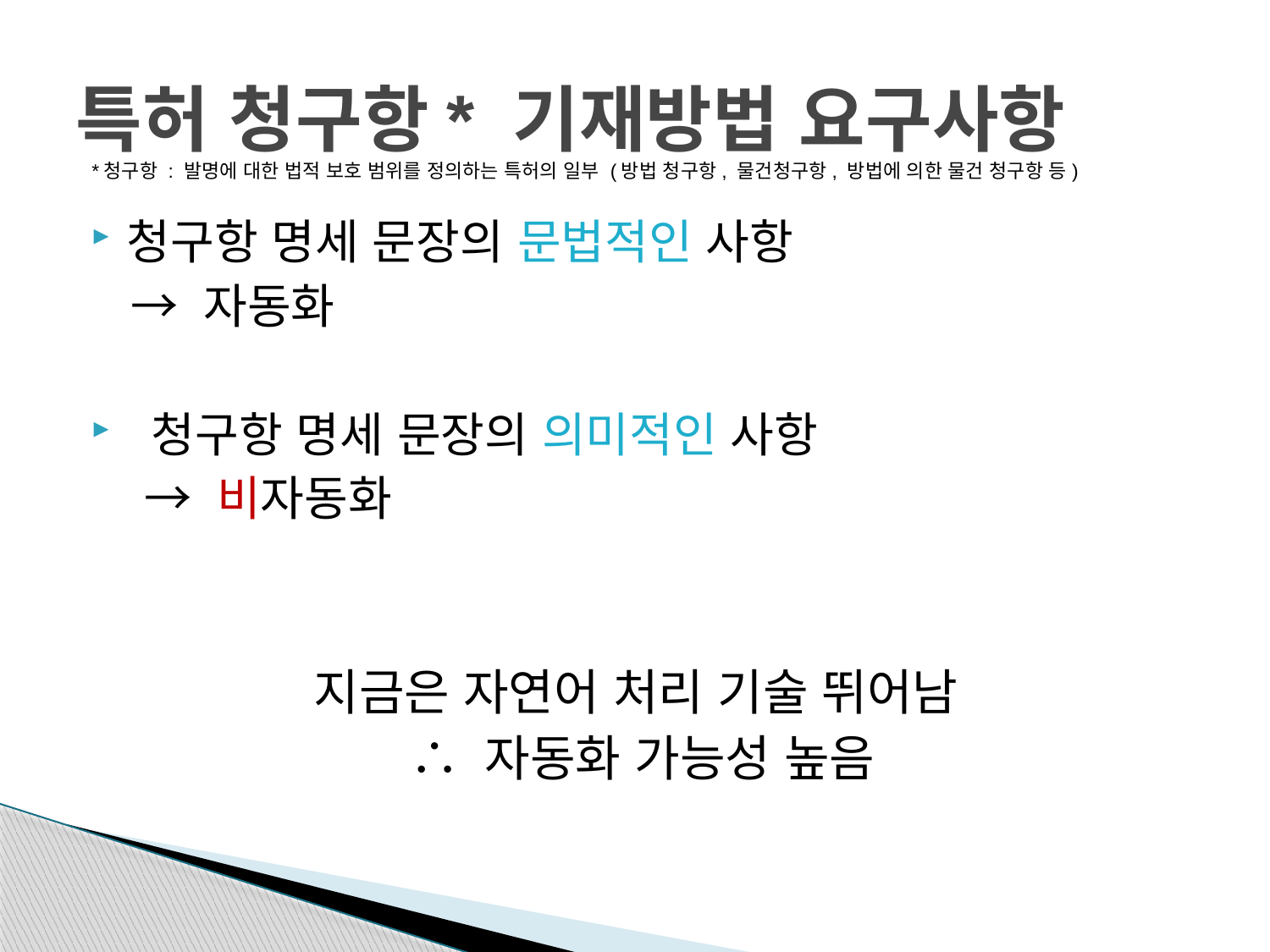

# 특허 청구항* 기재방법 요구사항
*청구항 : 발명에 대한 법적 보호 범위를 정의하는 특허의 일부 (방법 청구항, 물건청구항, 방법에 의한 물건 청구항 등)

청구항 명세 문장의 문법적인 사항
   → 자동화

 청구항 명세 문장의 의미적인 사항
    → 비자동화

지금은 자연어 처리 기술 뛰어남
∴ 자동화 가능성 높음